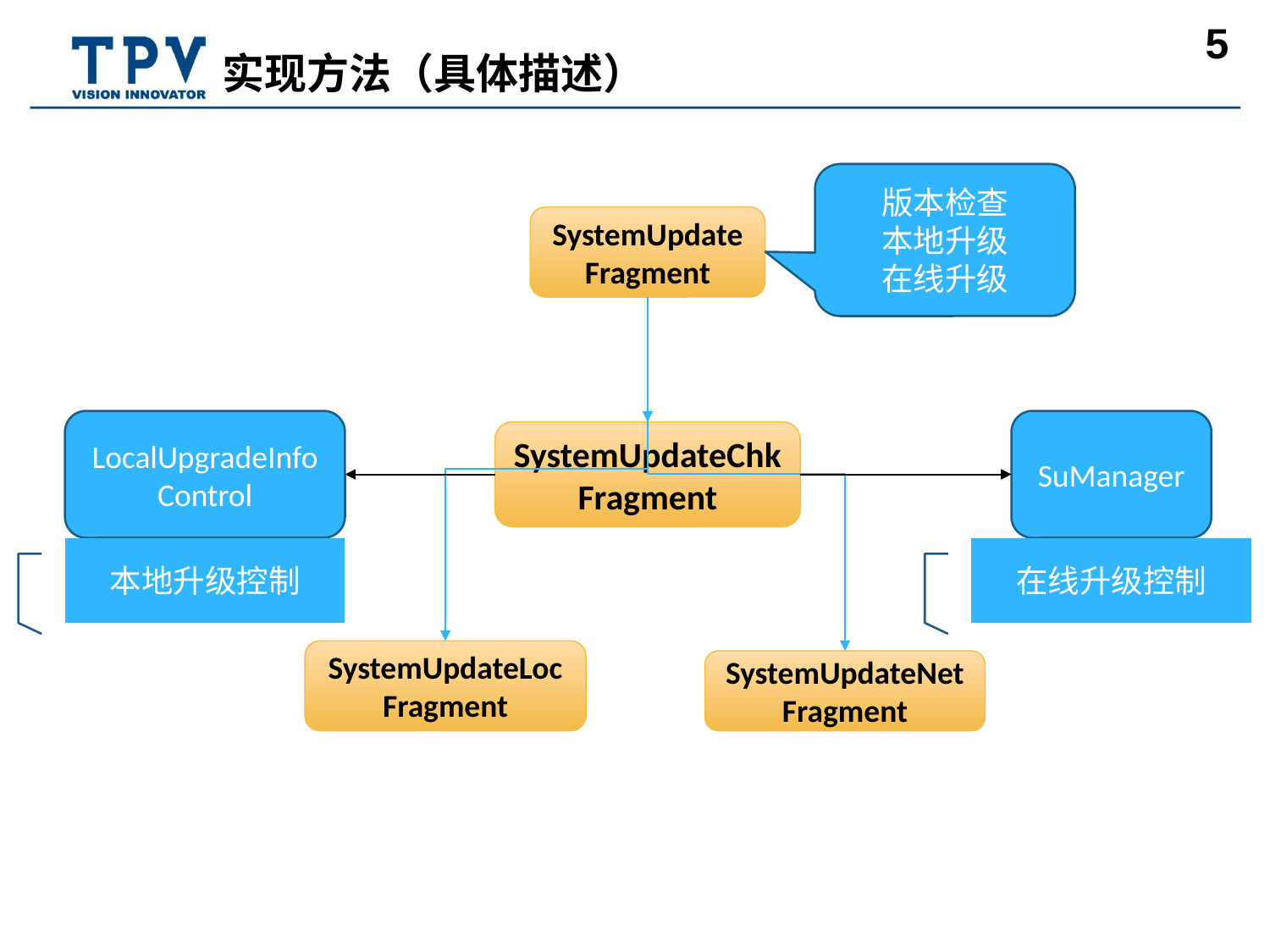

# 实现方法（具体描述）
版本检查
本地升级
在线升级
SystemUpdateFragment
LocalUpgradeInfoControl
SuManager
SystemUpdateChkFragment
本地升级控制
在线升级控制
SystemUpdateLocFragment
SystemUpdateNetFragment